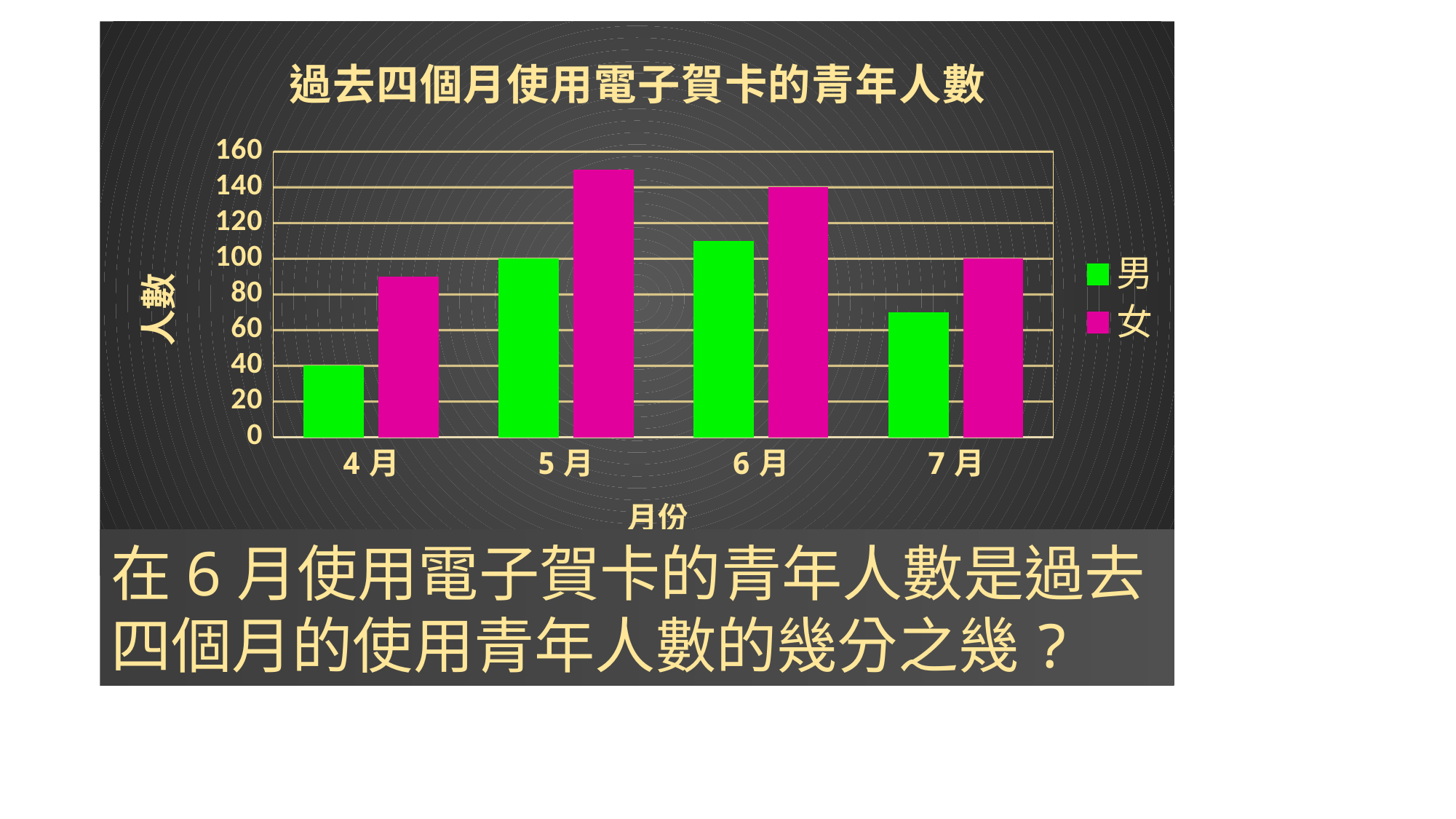

### Chart: 過去四個月使用電子賀卡的青年人數

| Category | 男 | 女 |
|---|---|---|
| 4月 | 40.0 | 90.0 |
| 5月 | 100.0 | 150.0 |
| 6月 | 110.0 | 140.0 |
| 7月 | 70.0 | 100.0 |
在6月使用電子賀卡的青年人數是過去四個月的使用青年人數的幾分之幾?